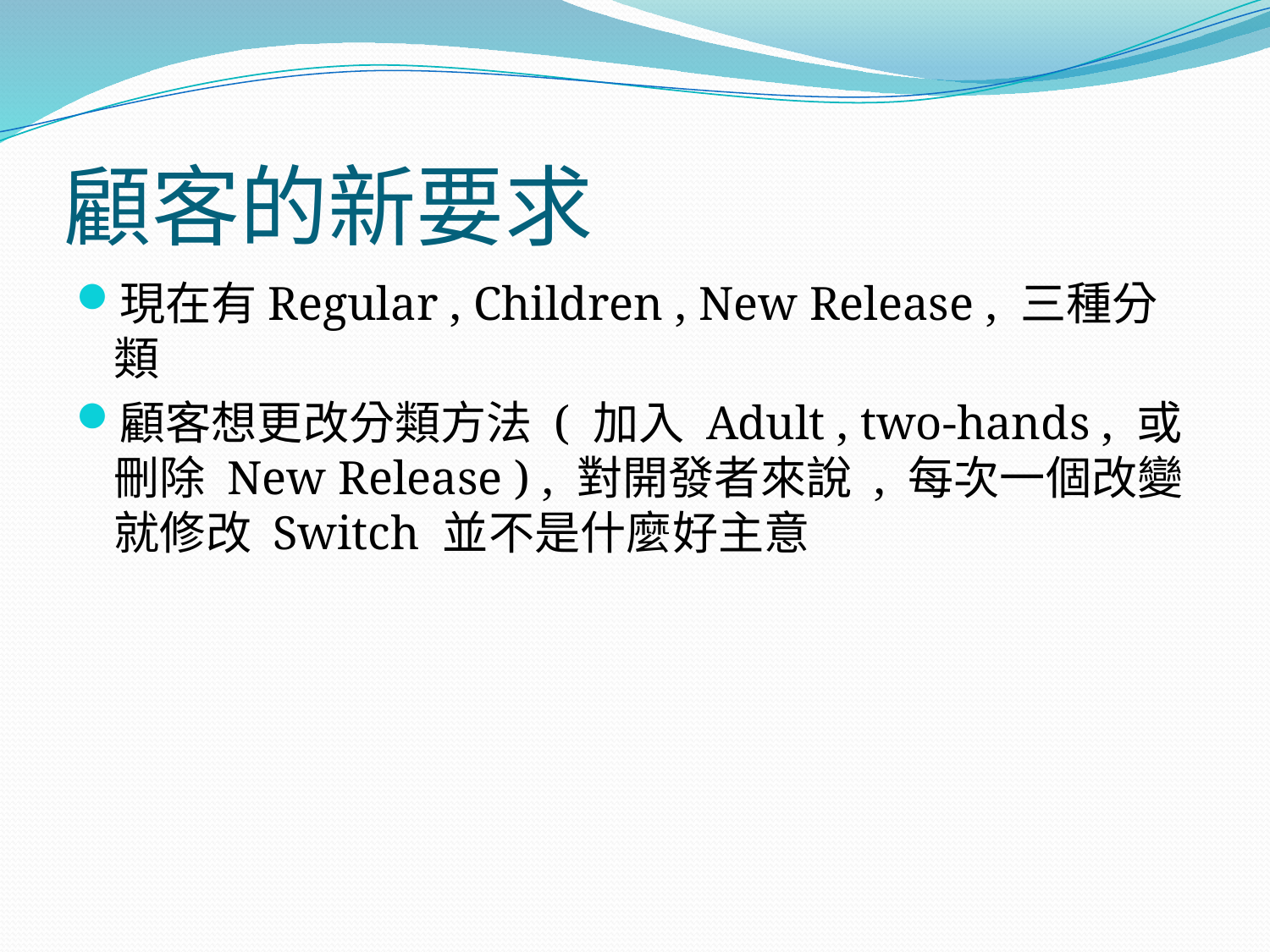

# 顧客的新要求
現在有Regular , Children , New Release , 三種分類
顧客想更改分類方法 ( 加入 Adult , two-hands , 或刪除 New Release ) , 對開發者來說 , 每次一個改變就修改 Switch 並不是什麼好主意